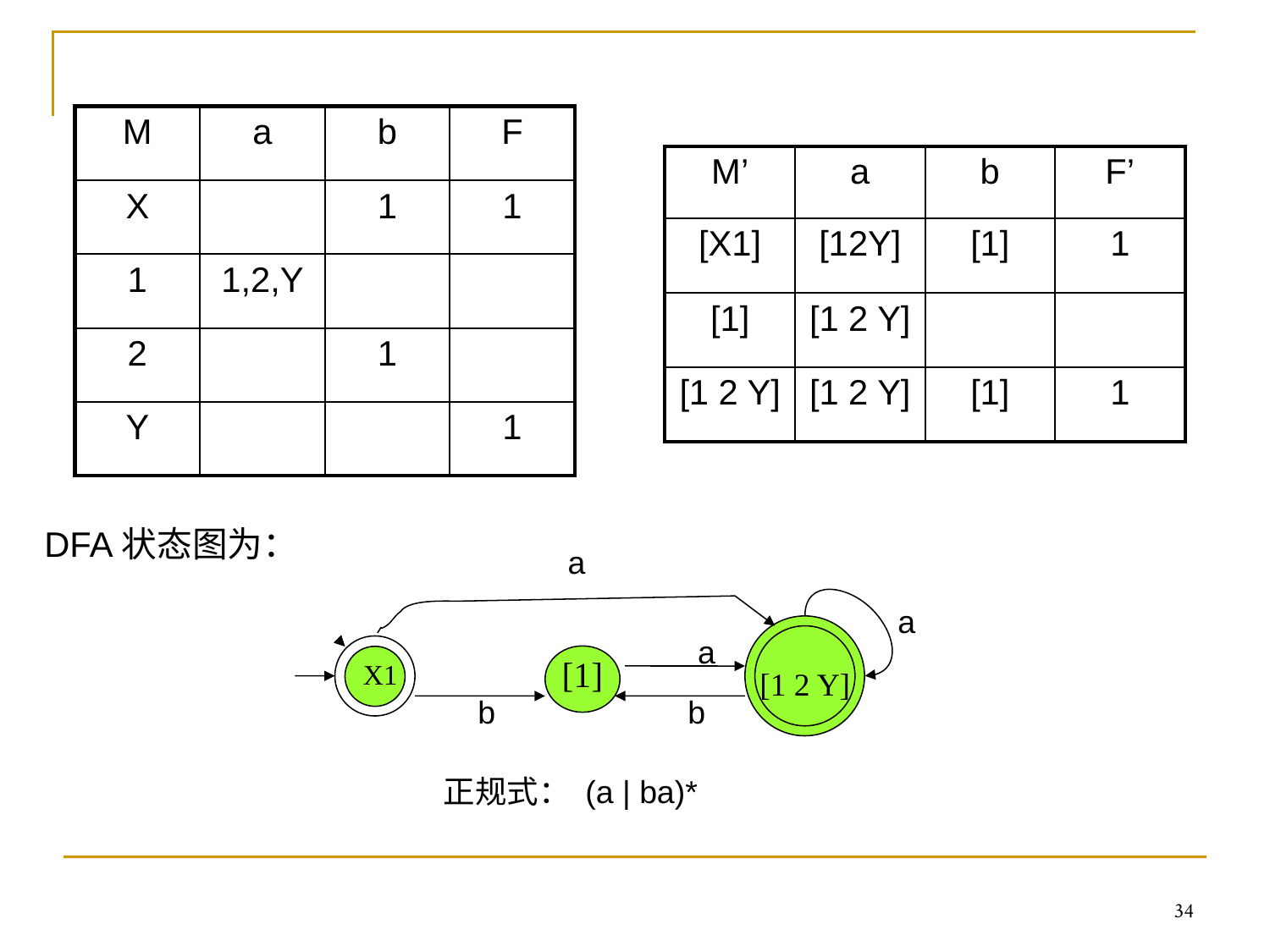

| M | a | b | F |
| --- | --- | --- | --- |
| X |  | 1 | 1 |
| 1 | 1,2,Y |  |  |
| 2 |  | 1 |  |
| Y |  |  | 1 |
| M’ | a | b | F’ |
| --- | --- | --- | --- |
| [X1] | [12Y] | [1] | 1 |
| [1] | [1 2 Y] |  |  |
| [1 2 Y] | [1 2 Y] | [1] | 1 |
DFA状态图为：
a

a

[1 2 Y]

a

X1

[1]

b
b

正规式： (a | ba)*
34